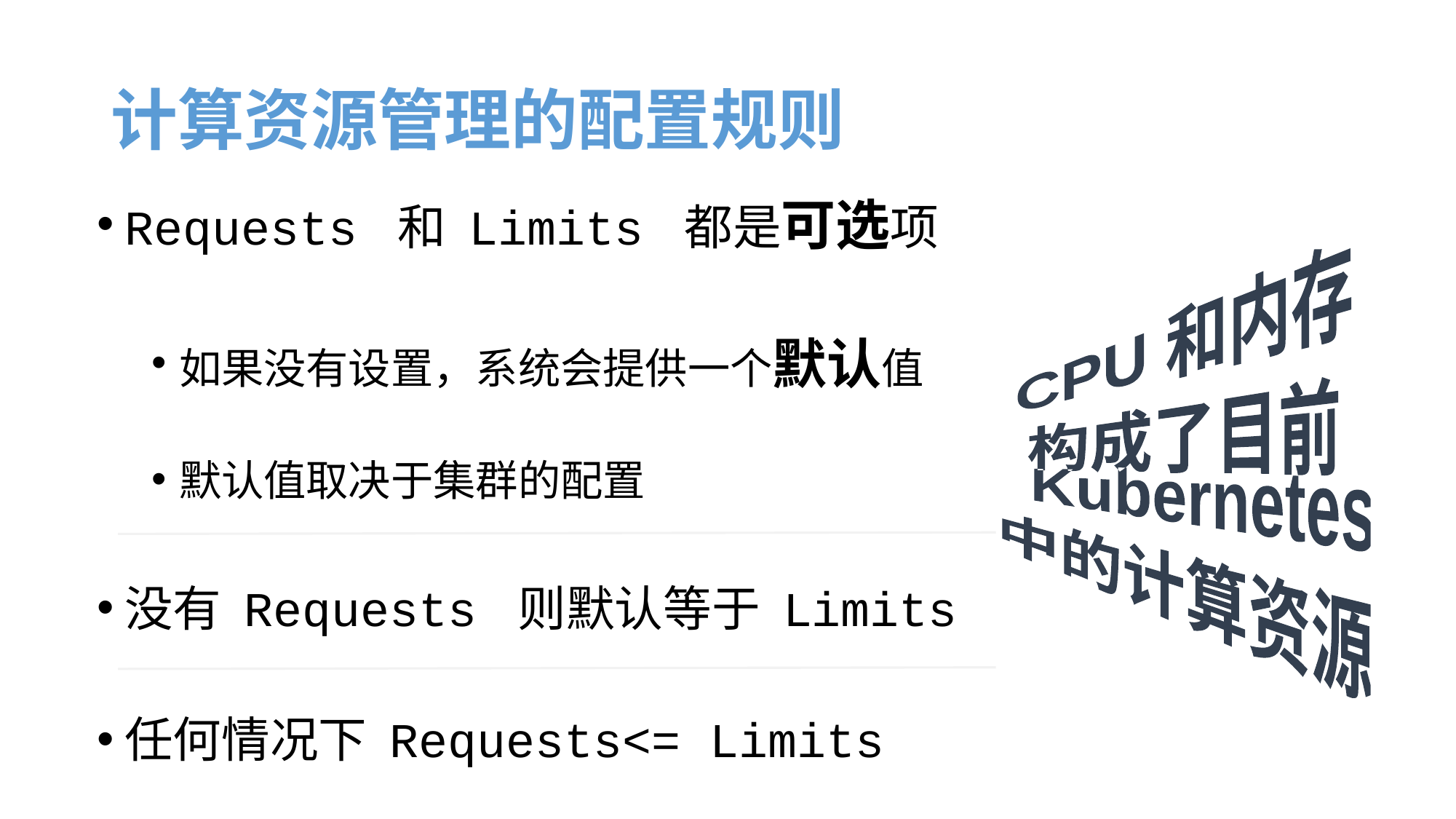

# 计算资源管理的配置规则
Requests 和 Limits 都是可选项
如果没有设置，系统会提供一个默认值
默认值取决于集群的配置
没有 Requests 则默认等于 Limits
任何情况下 Requests<= Limits
CPU 和内存
构成了目前
 Kubernetes
中的计算资源